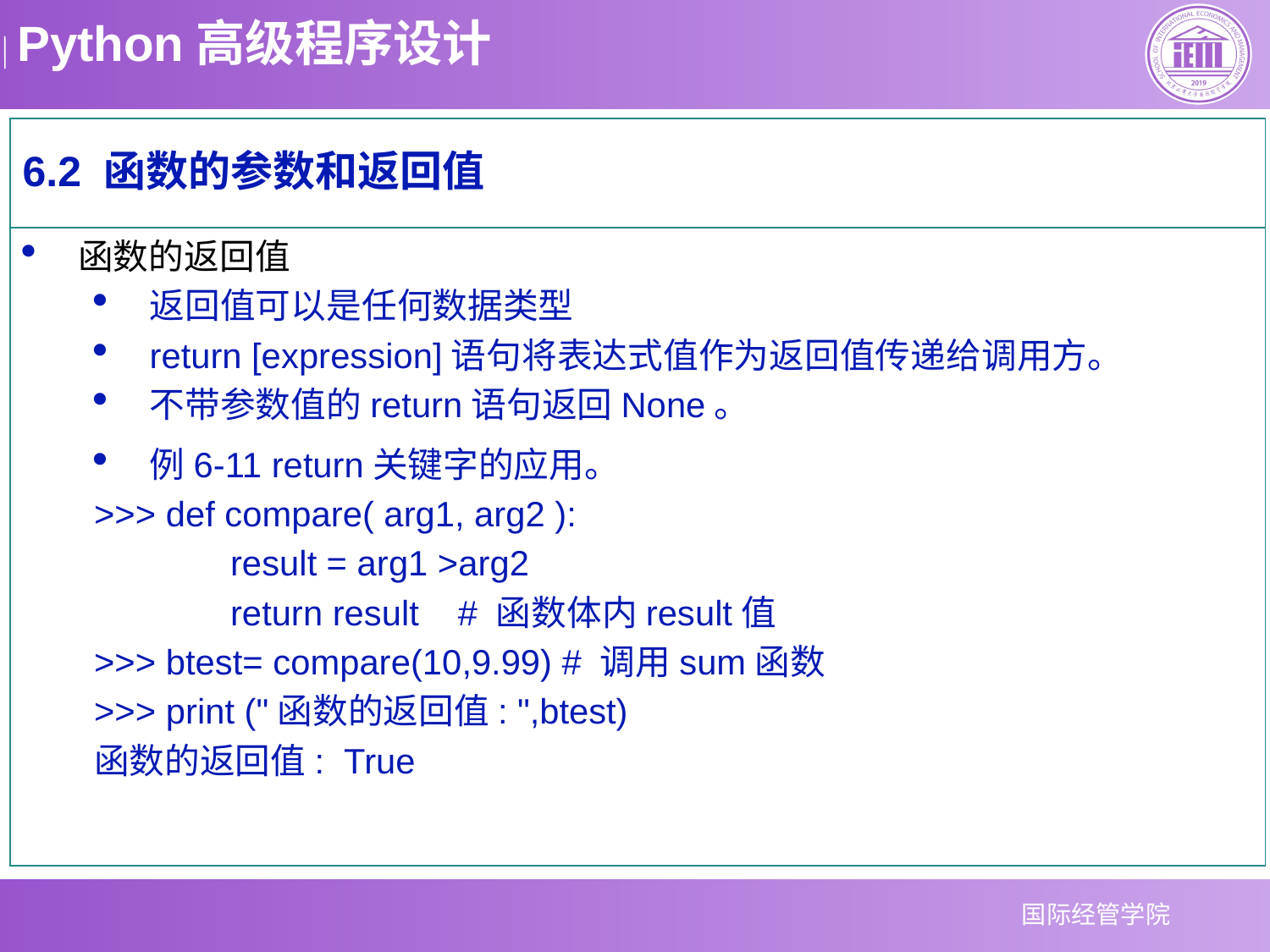

6.2 函数的参数和返回值
函数的返回值
返回值可以是任何数据类型
return [expression]语句将表达式值作为返回值传递给调用方。
不带参数值的return语句返回None。
例6-11 return关键字的应用。
>>> def compare( arg1, arg2 ):
              result = arg1 >arg2
              return result    # 函数体内result值
>>> btest= compare(10,9.99) # 调用sum函数
>>> print ("函数的返回值: ",btest)
函数的返回值:  True